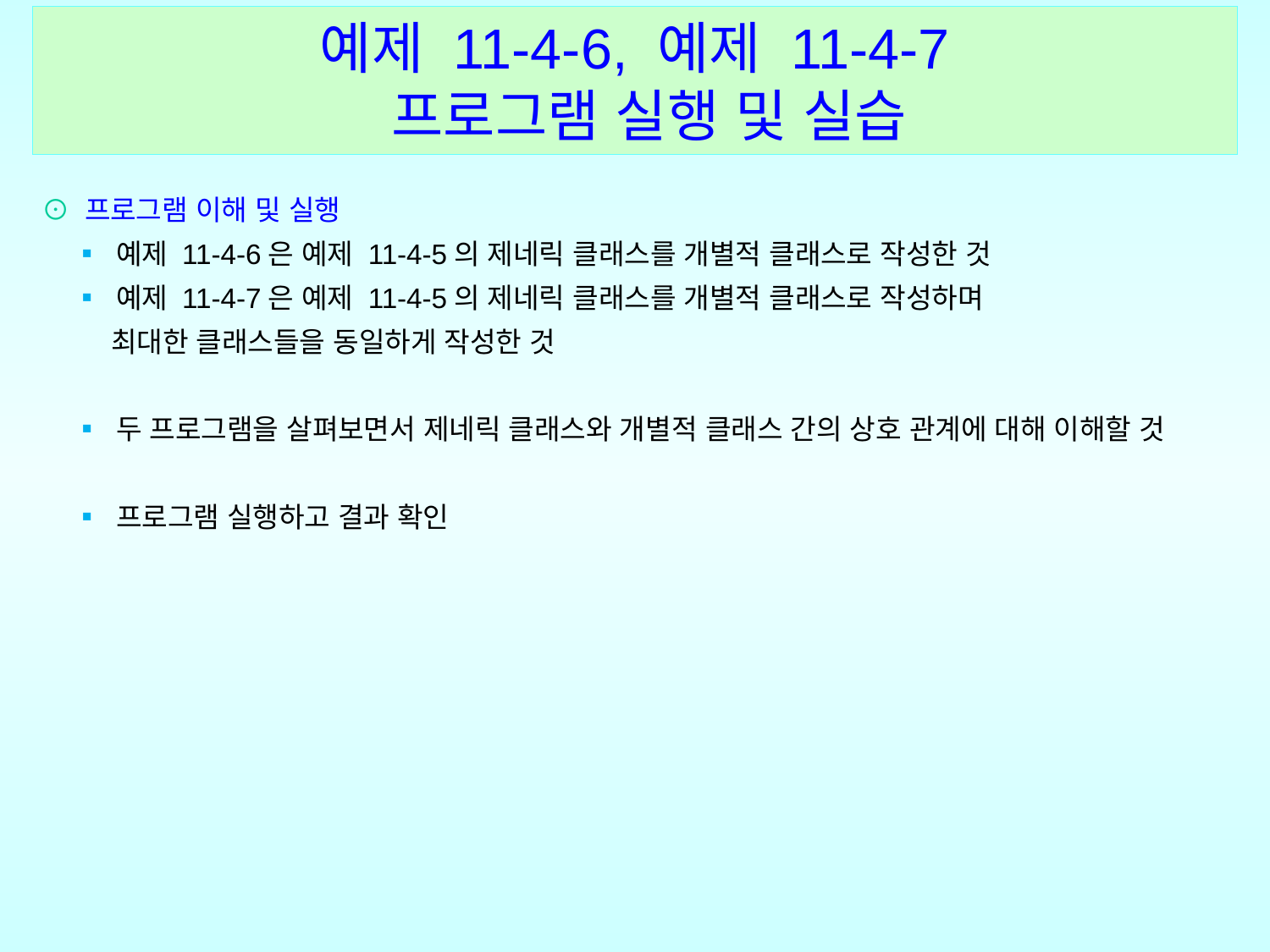

예제 11-4-6, 예제 11-4-7
 프로그램 실행 및 실습
⊙ 프로그램 이해 및 실행
    ▪ 예제 11-4-6은 예제 11-4-5의 제네릭 클래스를 개별적 클래스로 작성한 것
    ▪ 예제 11-4-7은 예제 11-4-5의 제네릭 클래스를 개별적 클래스로 작성하며
        최대한 클래스들을 동일하게 작성한 것

    ▪ 두 프로그램을 살펴보면서 제네릭 클래스와 개별적 클래스 간의 상호 관계에 대해 이해할 것

    ▪ 프로그램 실행하고 결과 확인